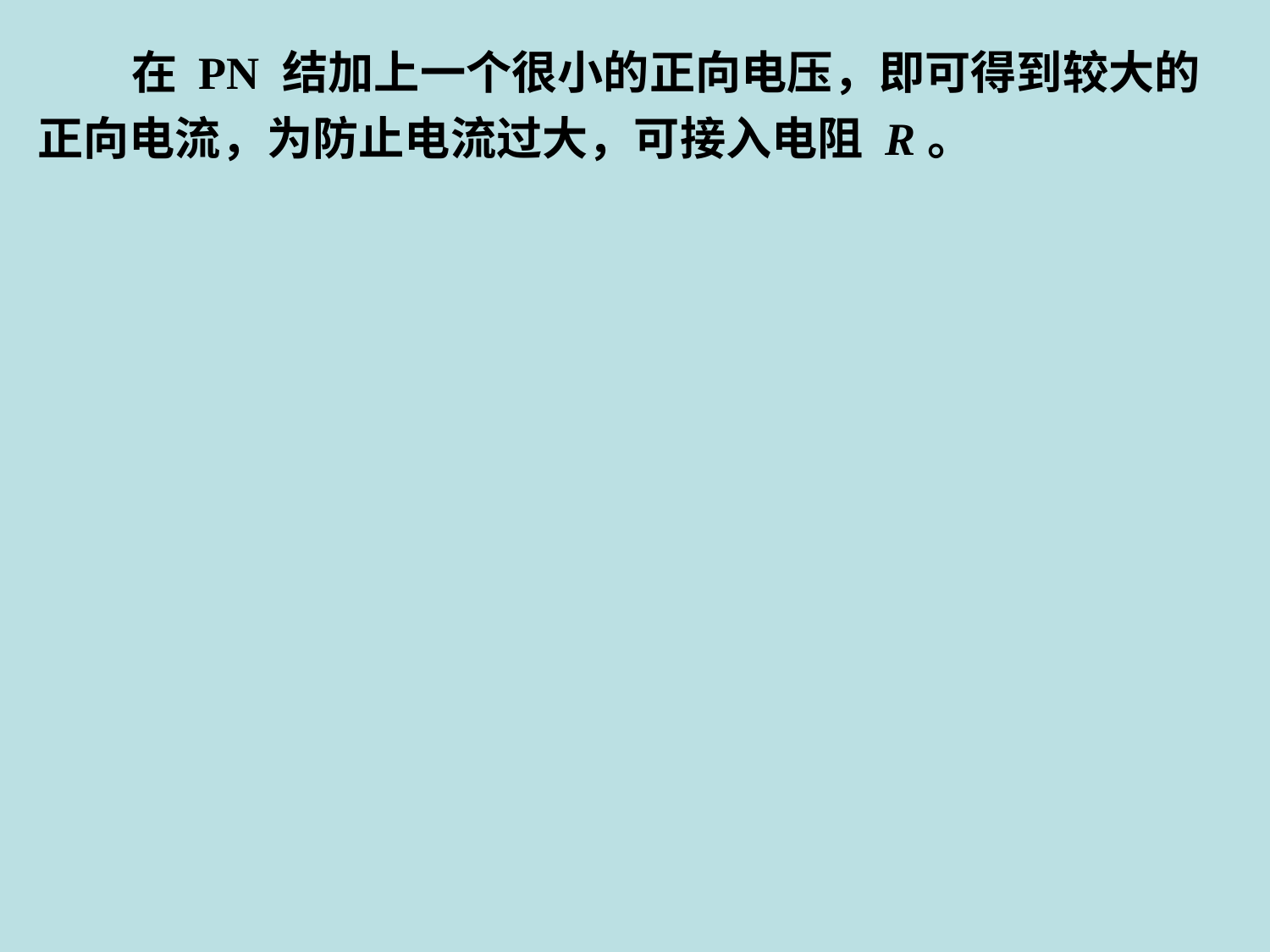

在 PN 结加上一个很小的正向电压，即可得到较大的正向电流，为防止电流过大，可接入电阻 R。